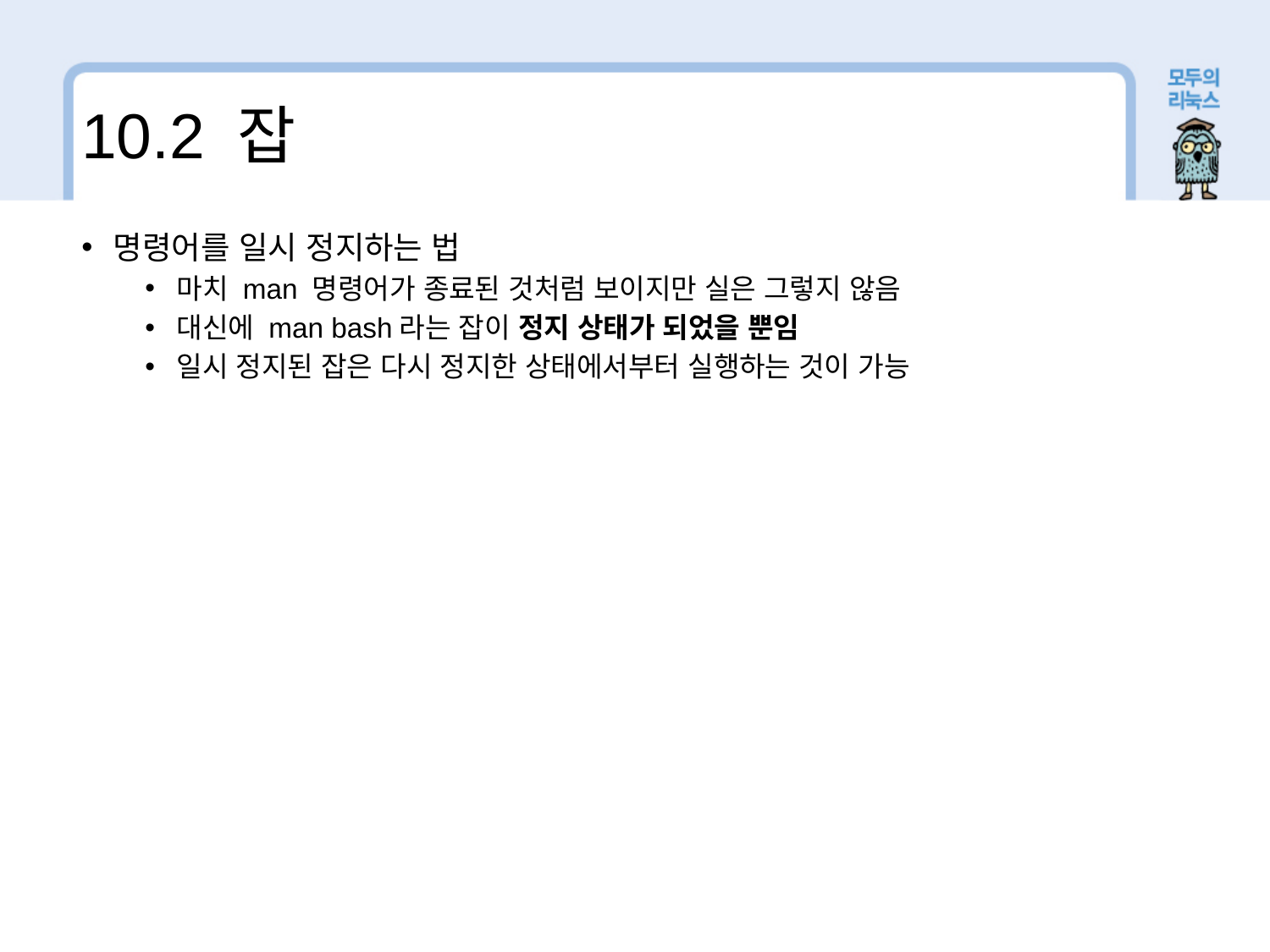

10.2 잡
명령어를 일시 정지하는 법
마치 man 명령어가 종료된 것처럼 보이지만 실은 그렇지 않음
대신에 man bash라는 잡이 정지 상태가 되었을 뿐임
일시 정지된 잡은 다시 정지한 상태에서부터 실행하는 것이 가능